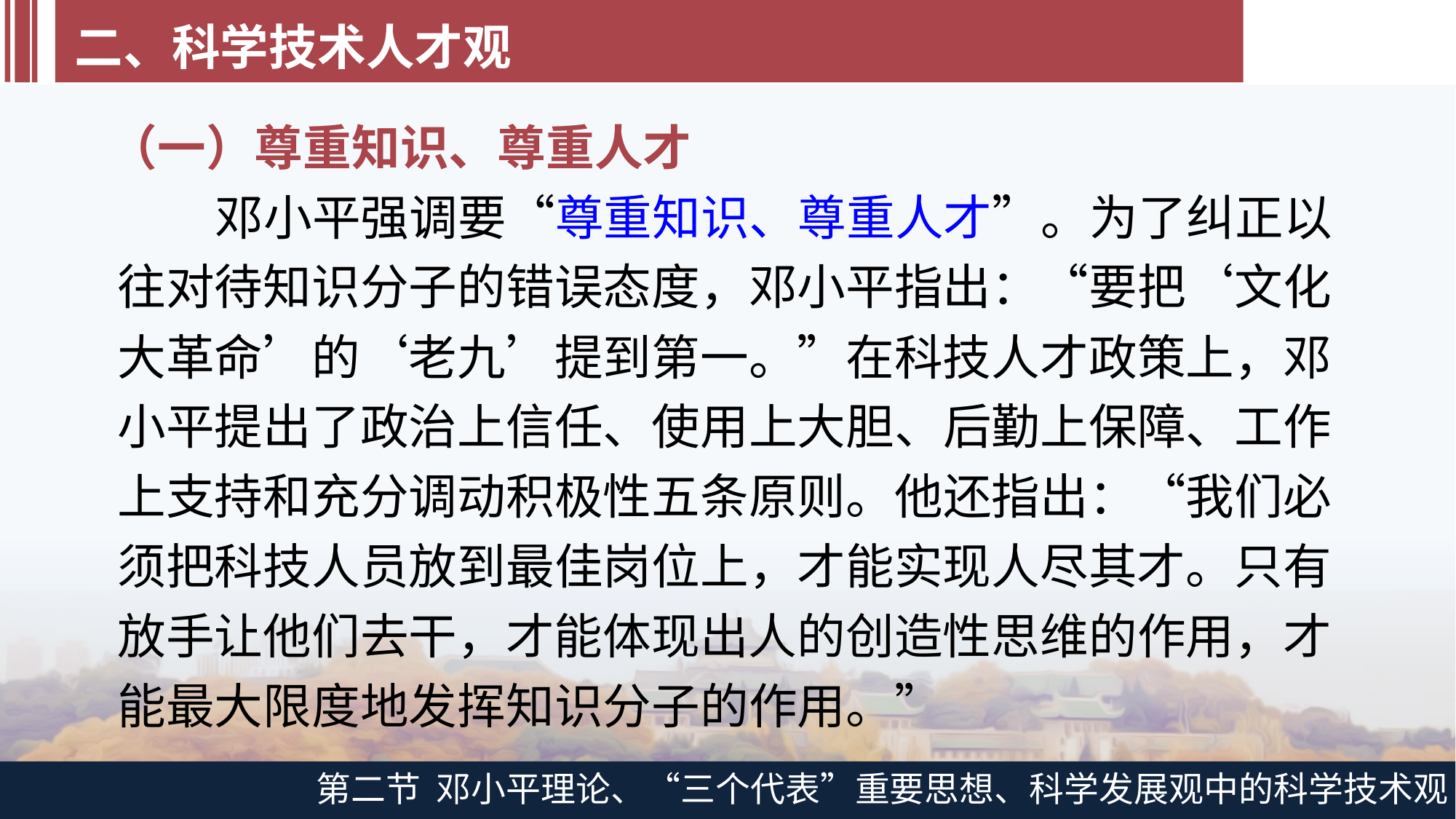

二、科学技术人才观
（一）尊重知识、尊重人才
邓小平强调要“尊重知识、尊重人才”。为了纠正以往对待知识分子的错误态度，邓小平指出：“要把‘文化大革命’的‘老九’提到第一。”在科技人才政策上，邓小平提出了政治上信任、使用上大胆、后勤上保障、工作上支持和充分调动积极性五条原则。他还指出：“我们必须把科技人员放到最佳岗位上，才能实现人尽其才。只有放手让他们去干，才能体现出人的创造性思维的作用，才能最大限度地发挥知识分子的作用。”
第二节  邓小平理论、“三个代表”重要思想、科学发展观中的科学技术观